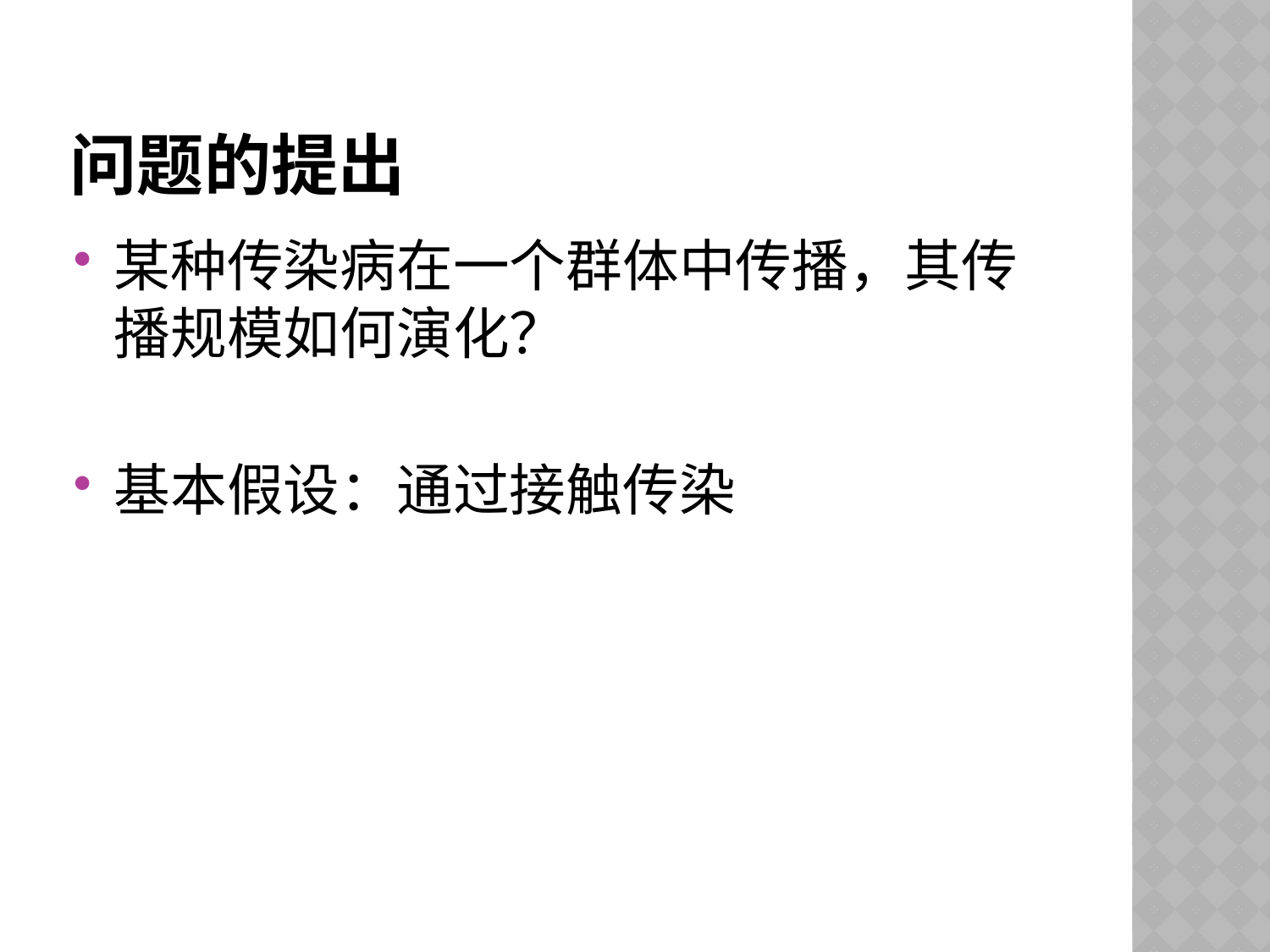

# 问题的提出
某种传染病在一个群体中传播，其传播规模如何演化？

基本假设：通过接触传染